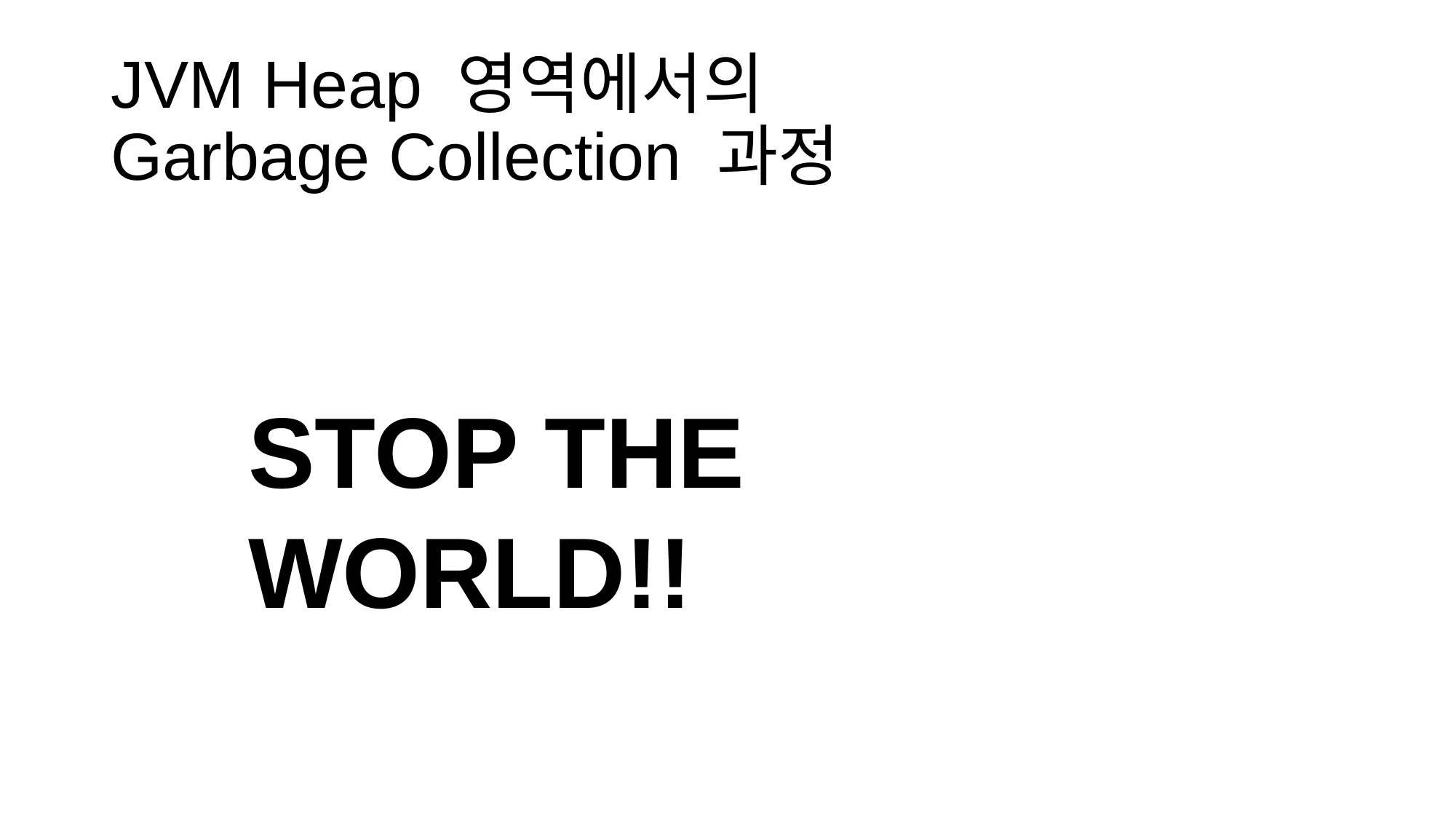

# JVM Heap 영역에서의 Garbage Collection 과정
STOP THE WORLD!!